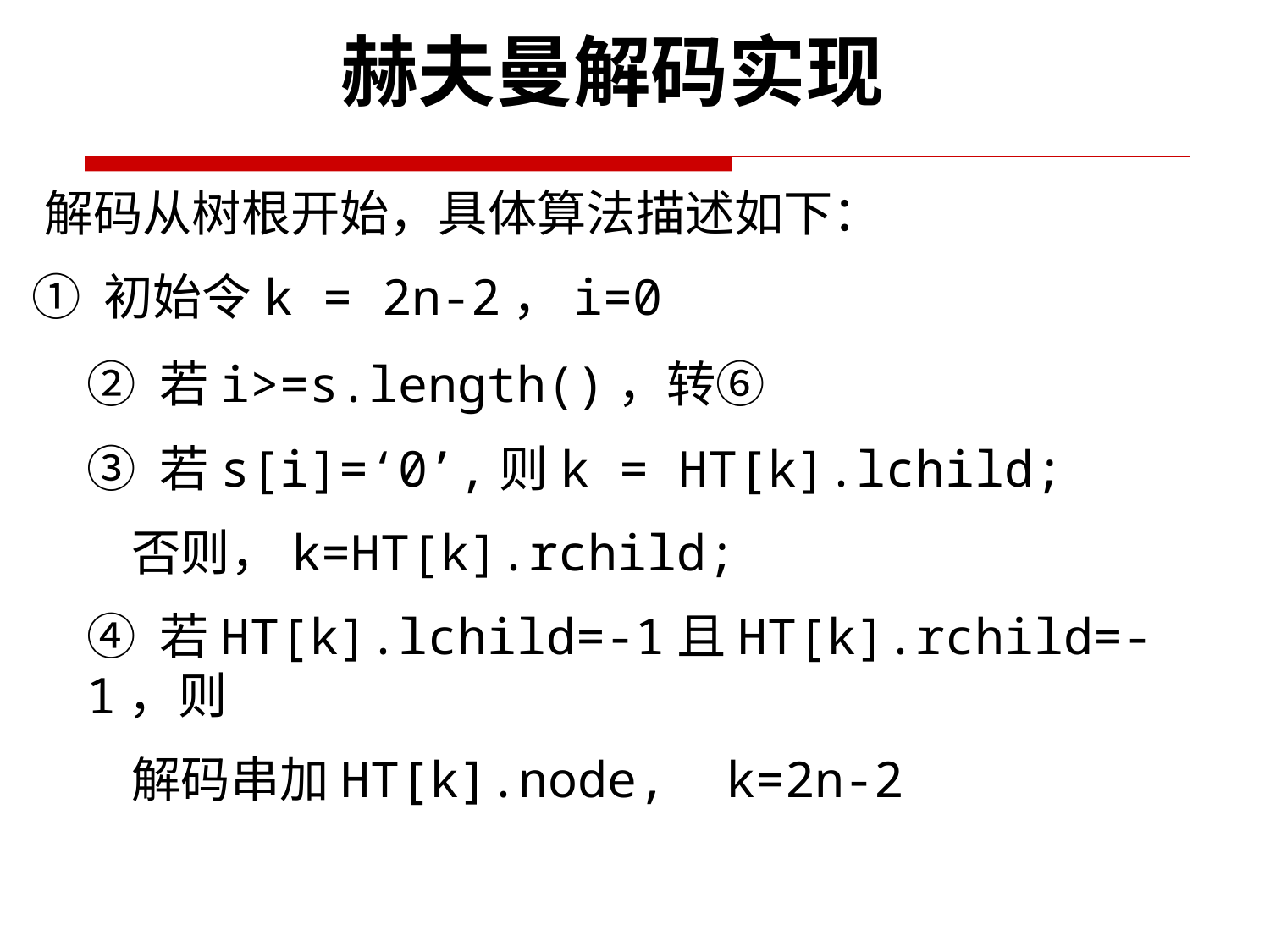

赫夫曼解码实现
    解码从树根开始，具体算法描述如下：
    ① 初始令k = 2n-2，i=0
② 若i>=s.length()，转⑥
③ 若s[i]=‘0’,则k = HT[k].lchild;
   否则，k=HT[k].rchild;
④ 若HT[k].lchild=-1且HT[k].rchild=-1，则
   解码串加HT[k].node,  k=2n-2